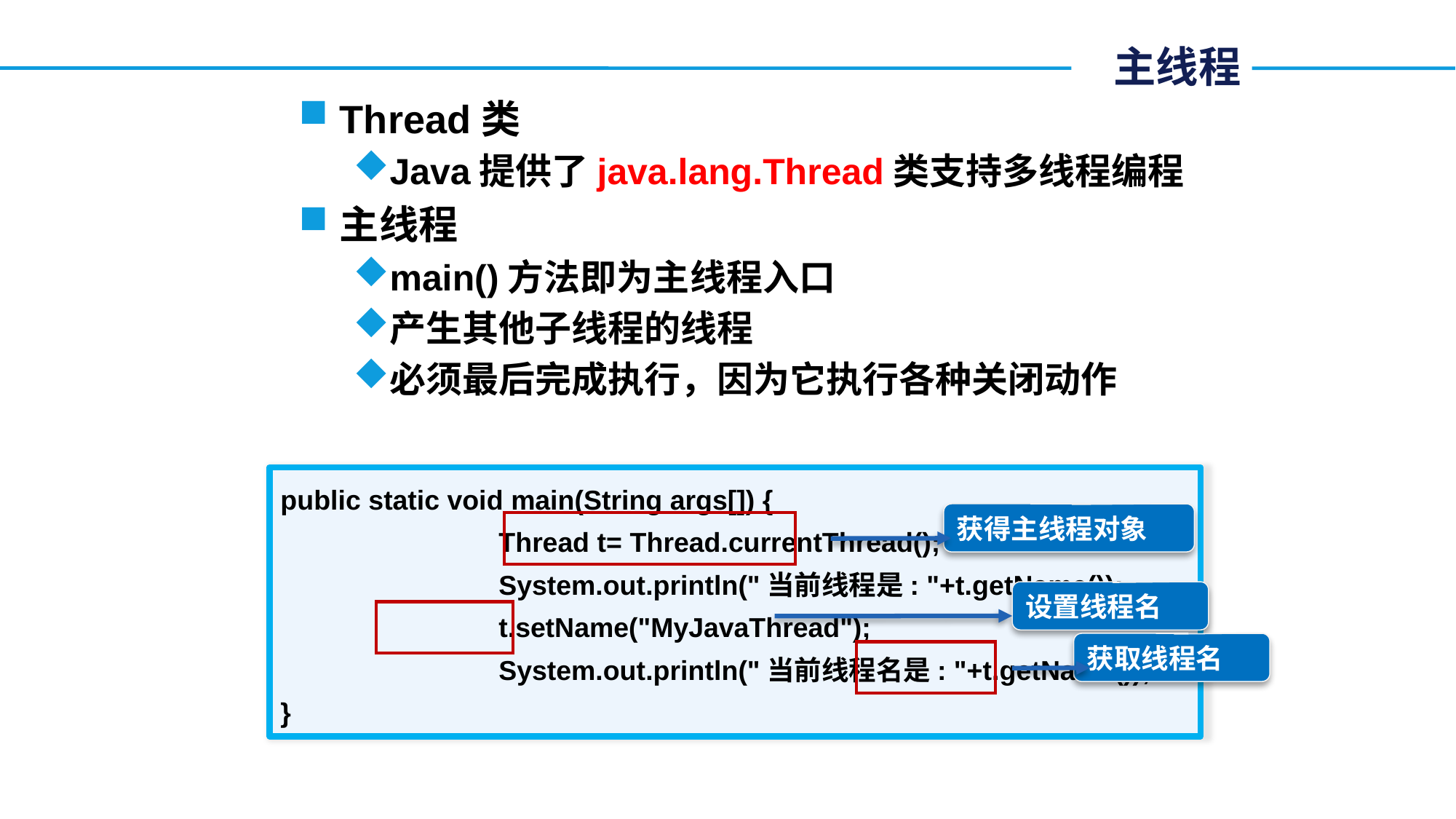

# 主线程
Thread类
Java提供了java.lang.Thread类支持多线程编程
主线程
main()方法即为主线程入口
产生其他子线程的线程
必须最后完成执行，因为它执行各种关闭动作

public static void main(String args[]) {
		Thread t= Thread.currentThread();
		System.out.println("当前线程是: "+t.getName());
		t.setName("MyJavaThread");
		System.out.println("当前线程名是: "+t.getName());
}
获得主线程对象

设置线程名

获取线程名